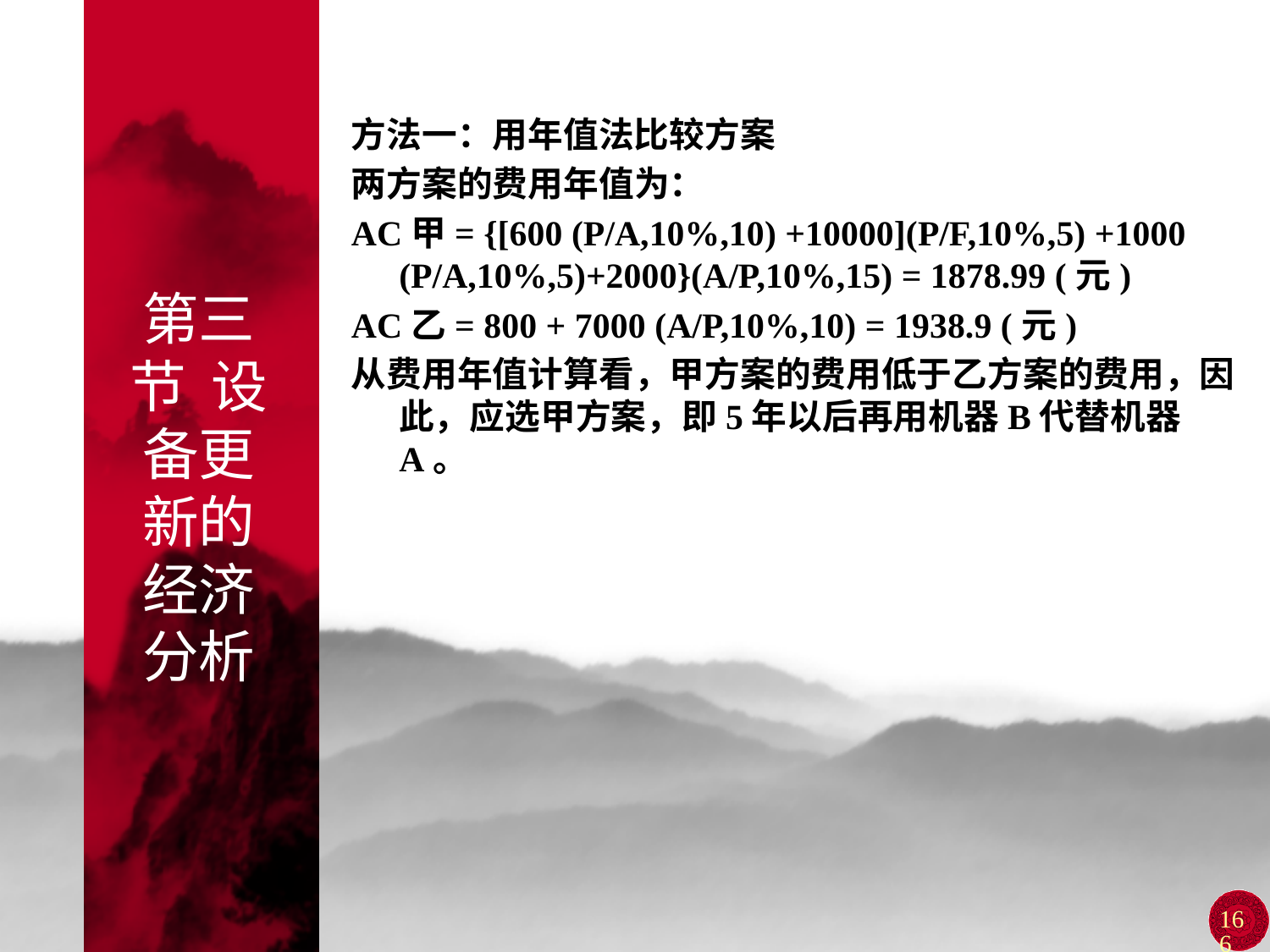

# 第三节  设备更新的经济分析
方法一：用年值法比较方案
两方案的费用年值为：
AC甲= {[600 (P/A,10%,10) +10000](P/F,10%,5) +1000 (P/A,10%,5)+2000}(A/P,10%,15) = 1878.99 (元)
AC乙= 800 + 7000 (A/P,10%,10) = 1938.9 (元)
从费用年值计算看，甲方案的费用低于乙方案的费用，因此，应选甲方案，即5年以后再用机器B代替机器A。
166